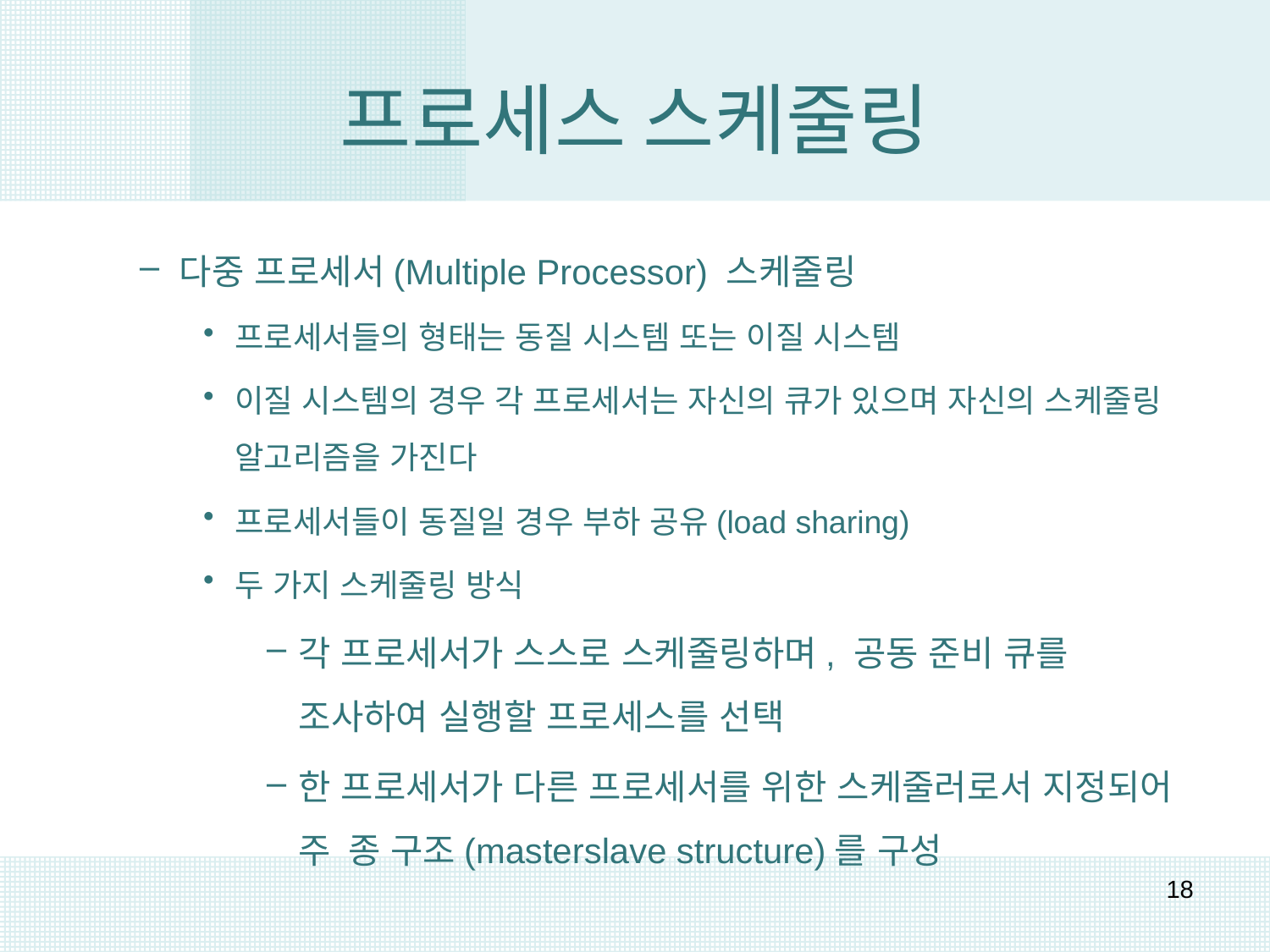

# 프로세스 스케줄링
다중 프로세서(Multiple Processor) 스케줄링
프로세서들의 형태는 동질 시스템 또는 이질 시스템
이질 시스템의 경우 각 프로세서는 자신의 큐가 있으며 자신의 스케줄링 알고리즘을 가진다
프로세서들이 동질일 경우 부하 공유(load sharing)
두 가지 스케줄링 방식
각 프로세서가 스스로 스케줄링하며, 공동 준비 큐를 조사하여 실행할 프로세스를 선택
한 프로세서가 다른 프로세서를 위한 스케줄러로서 지정되어 주­종 구조(master­slave structure)를 구성

18